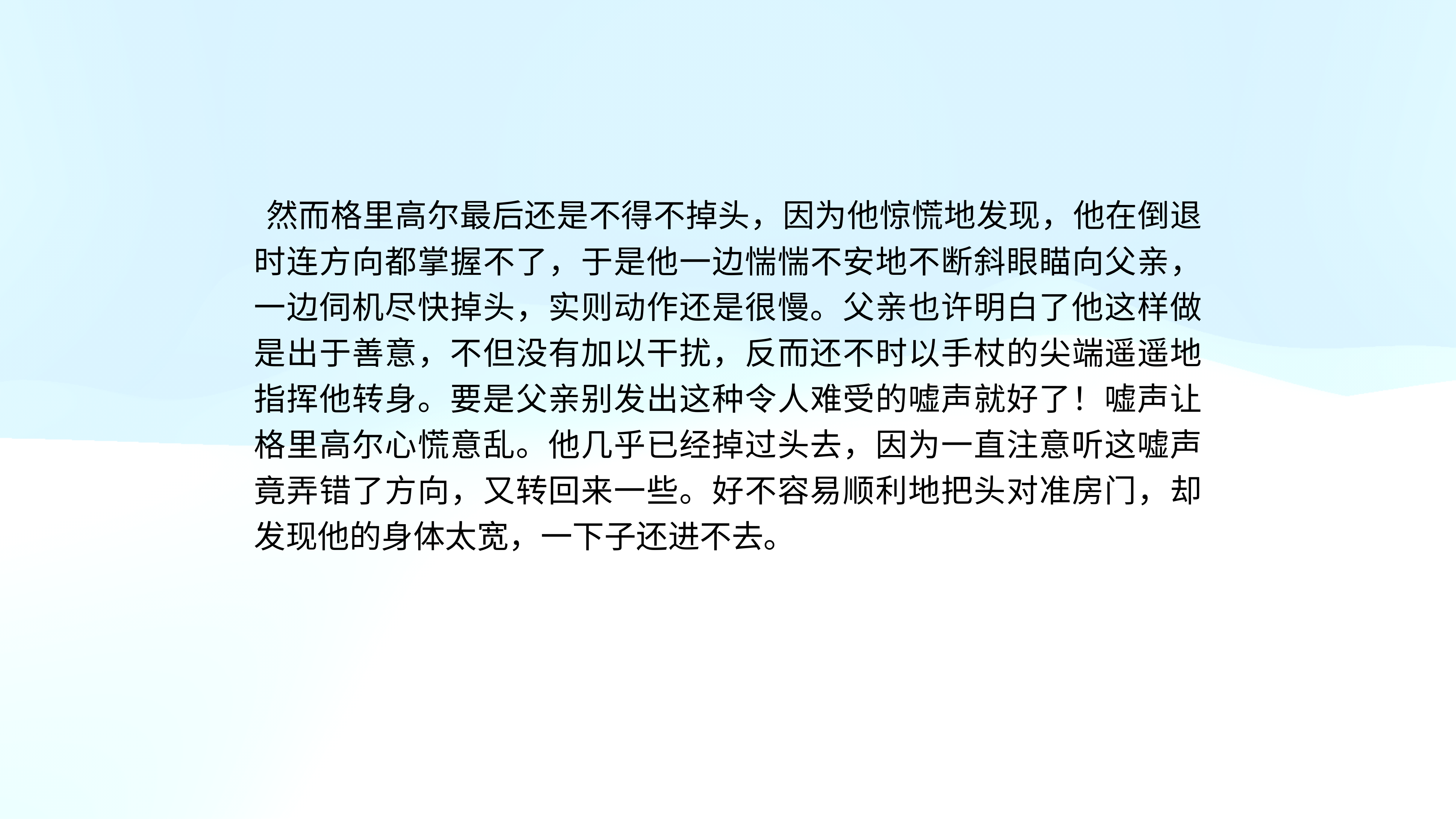

然而格里高尔最后还是不得不掉头，因为他惊慌地发现，他在倒退时连方向都掌握不了，于是他一边惴惴不安地不断斜眼瞄向父亲，一边伺机尽快掉头，实则动作还是很慢。父亲也许明白了他这样做是出于善意，不但没有加以干扰，反而还不时以手杖的尖端遥遥地指挥他转身。要是父亲别发出这种令人难受的嘘声就好了！嘘声让格里高尔心慌意乱。他几乎已经掉过头去，因为一直注意听这嘘声竟弄错了方向，又转回来一些。好不容易顺利地把头对准房门，却发现他的身体太宽，一下子还进不去。